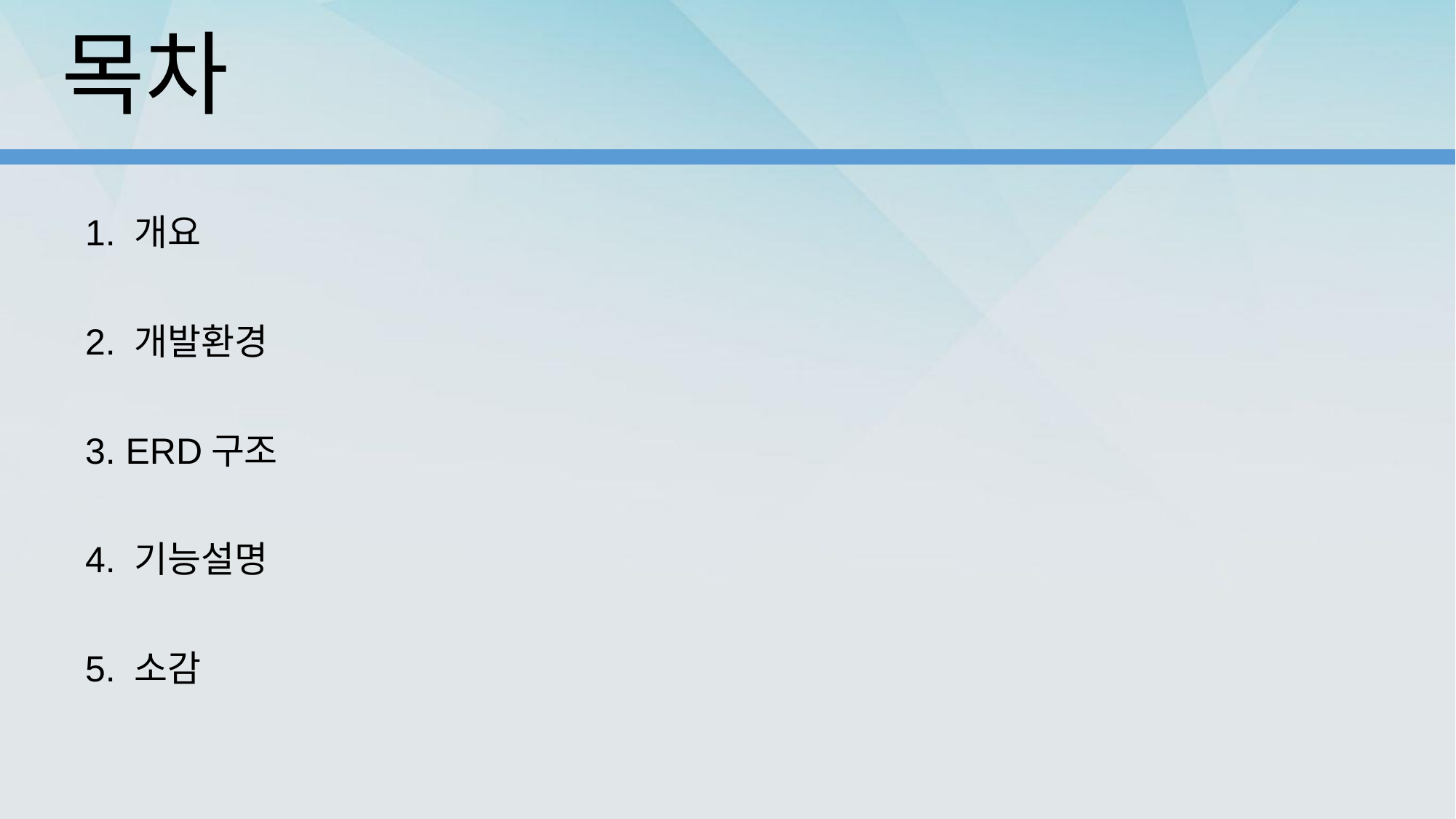

# 목차
1. 개요

2. 개발환경

3. ERD구조

4. 기능설명

5. 소감